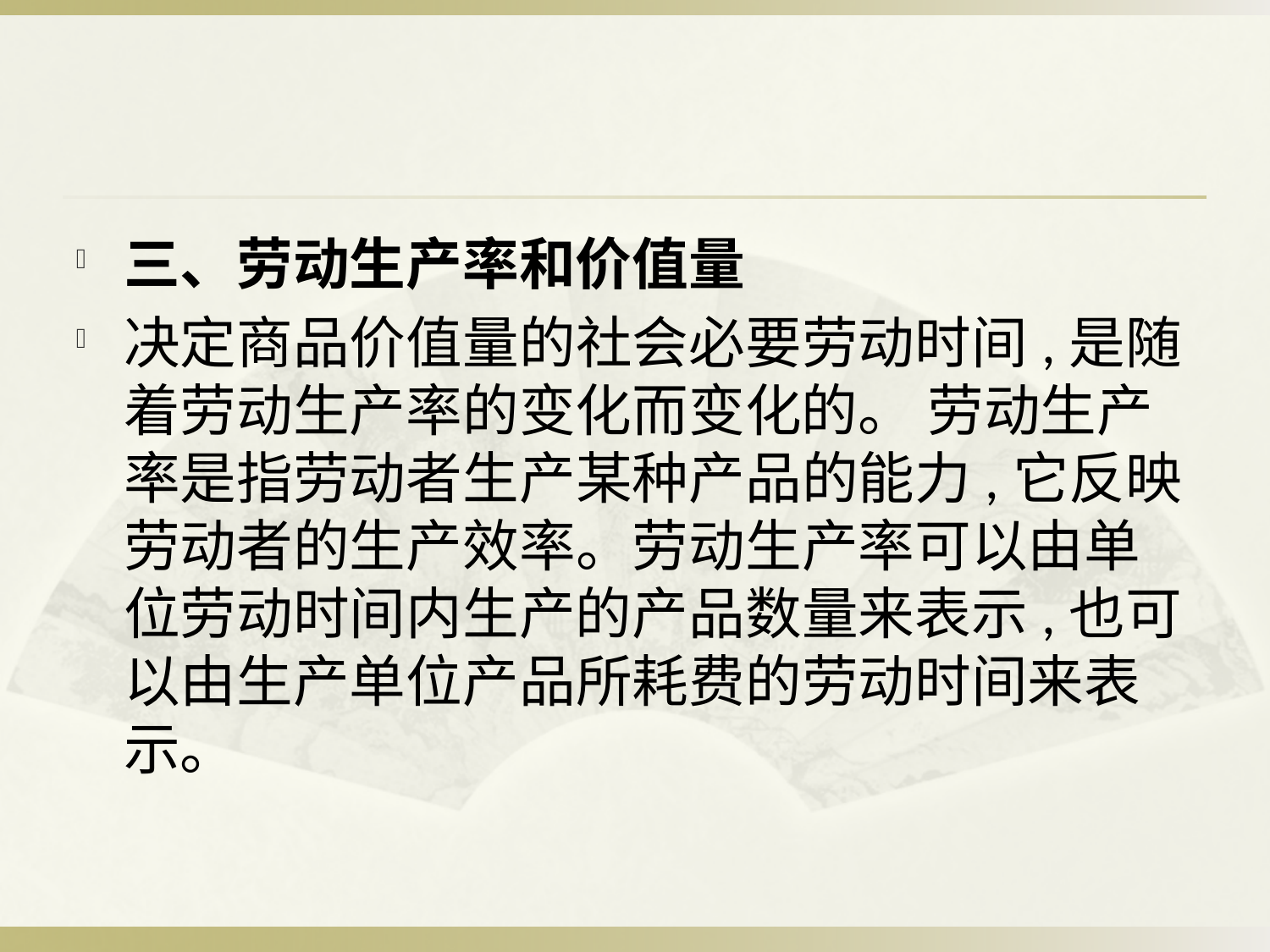

#
三、劳动生产率和价值量
决定商品价值量的社会必要劳动时间,是随着劳动生产率的变化而变化的。 劳动生产率是指劳动者生产某种产品的能力,它反映劳动者的生产效率。劳动生产率可以由单位劳动时间内生产的产品数量来表示,也可以由生产单位产品所耗费的劳动时间来表示。